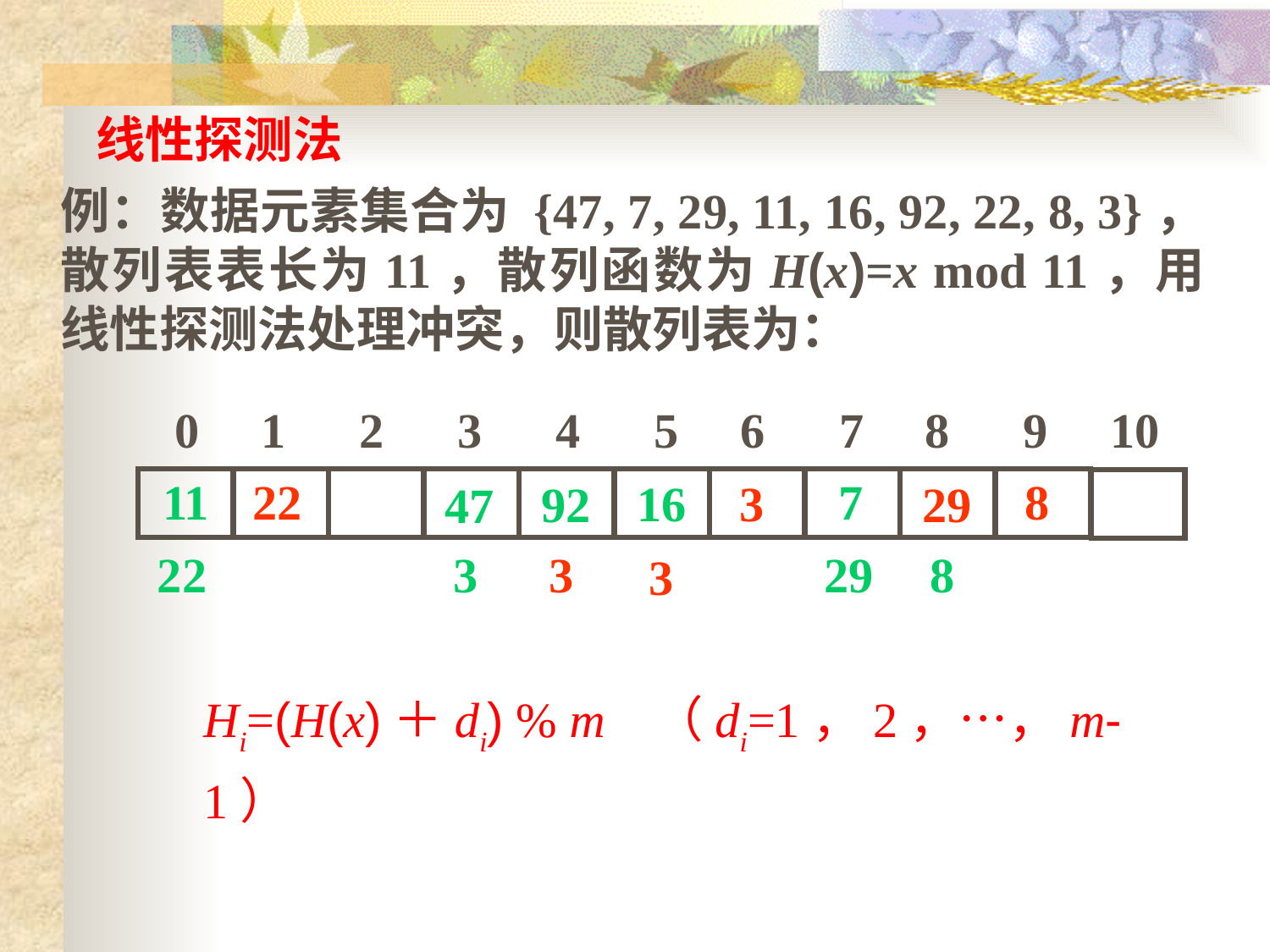

线性探测法
例：数据元素集合为 {47, 7, 29, 11, 16, 92, 22, 8, 3}，散列表表长为11，散列函数为H(x)=x mod 11，用线性探测法处理冲突，则散列表为：
  0     1      2      3      4      5     6      7     8      9     10

11
22
7
8
16
3
92
29
47
3
22
3
29
8
3
Hi=(H(x)＋di) % m   （di=1，2，…，m-1）